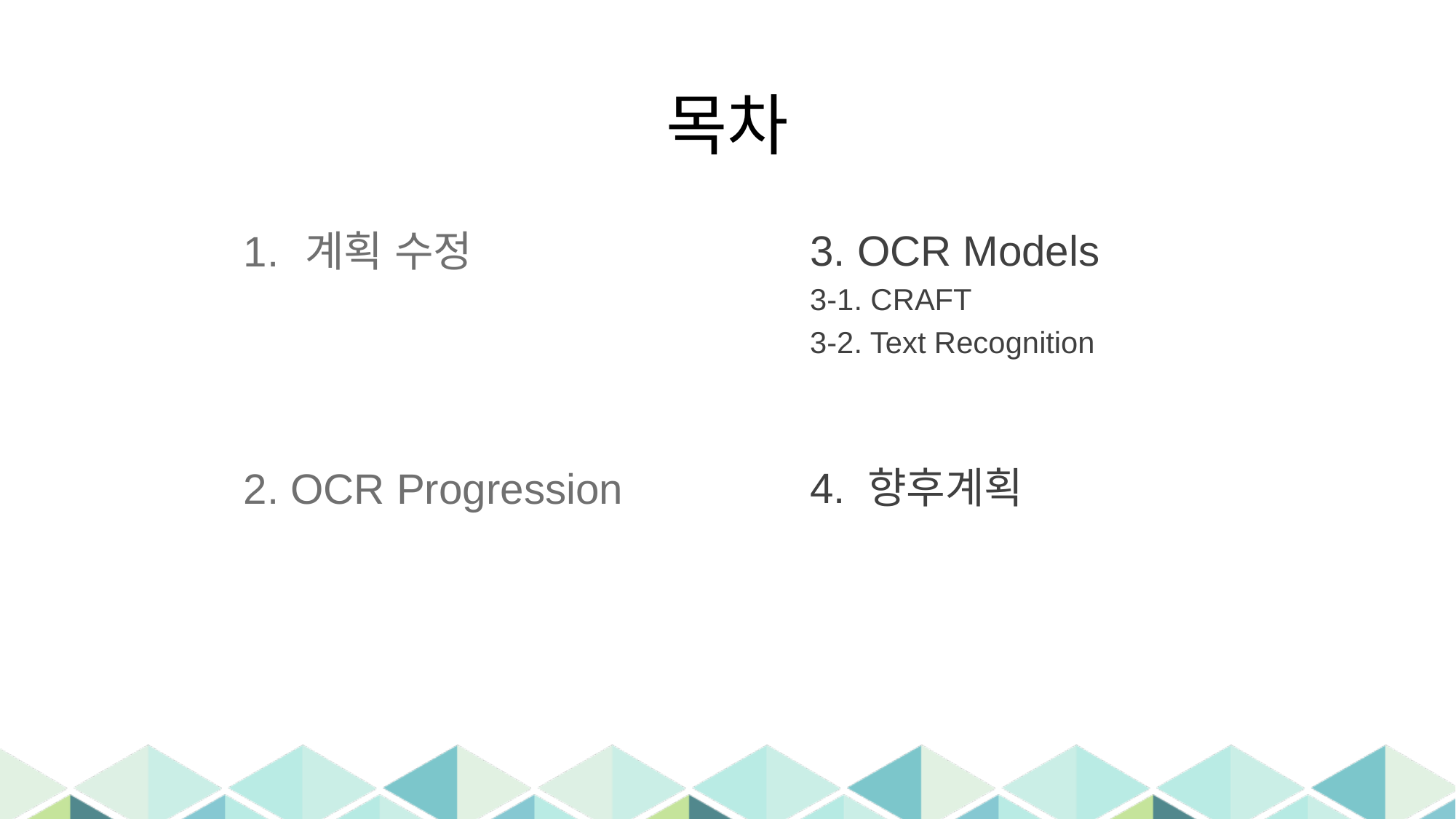

# 목차
3. OCR Models
3-1. CRAFT
3-2. Text Recognition

4. 향후계획

계획 수정

2. OCR Progression